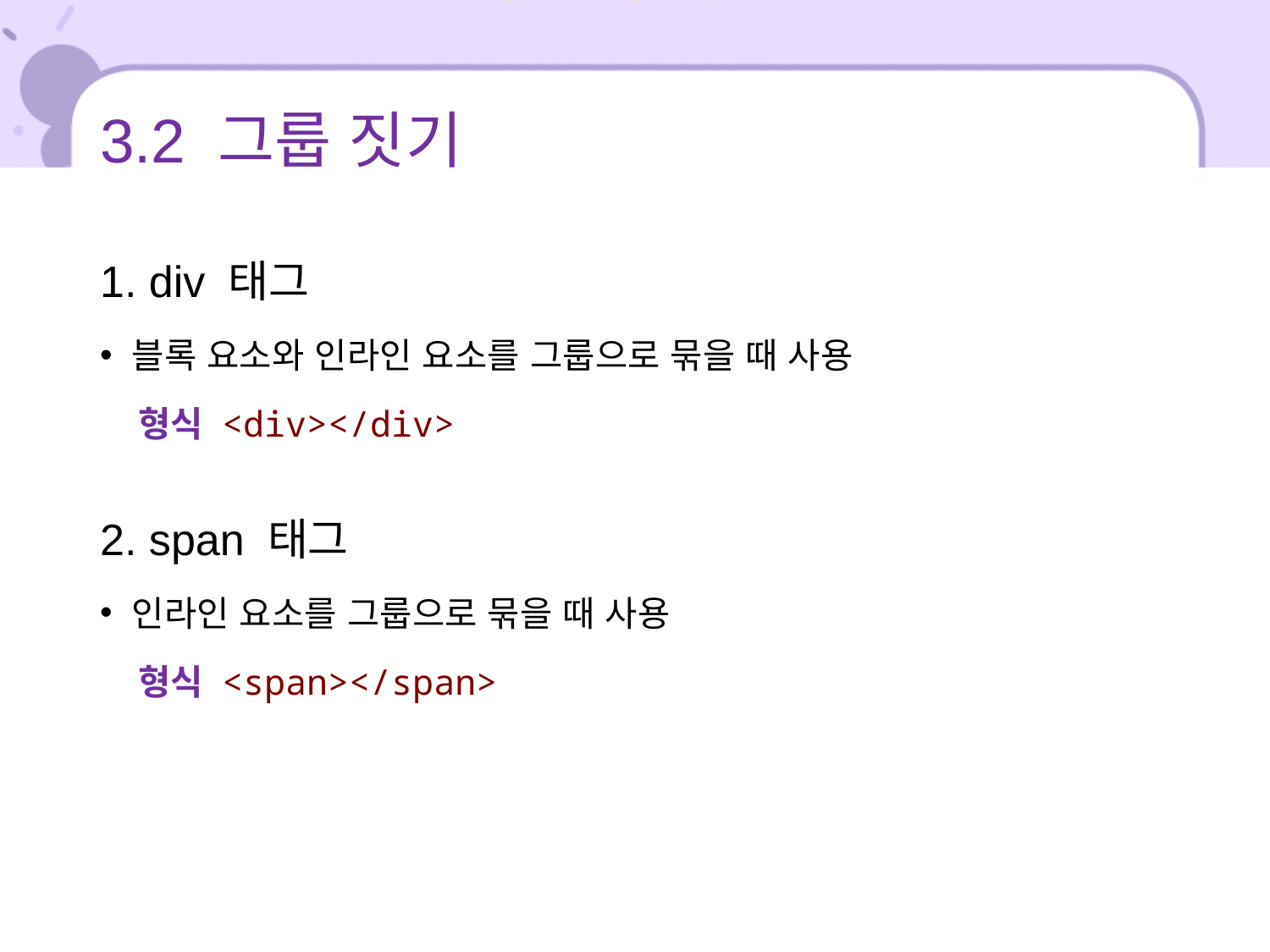

# 3.2 그룹 짓기
1. div 태그
블록 요소와 인라인 요소를 그룹으로 묶을 때 사용
   형식 <div></div>

2. span 태그
인라인 요소를 그룹으로 묶을 때 사용
   형식 <span></span>